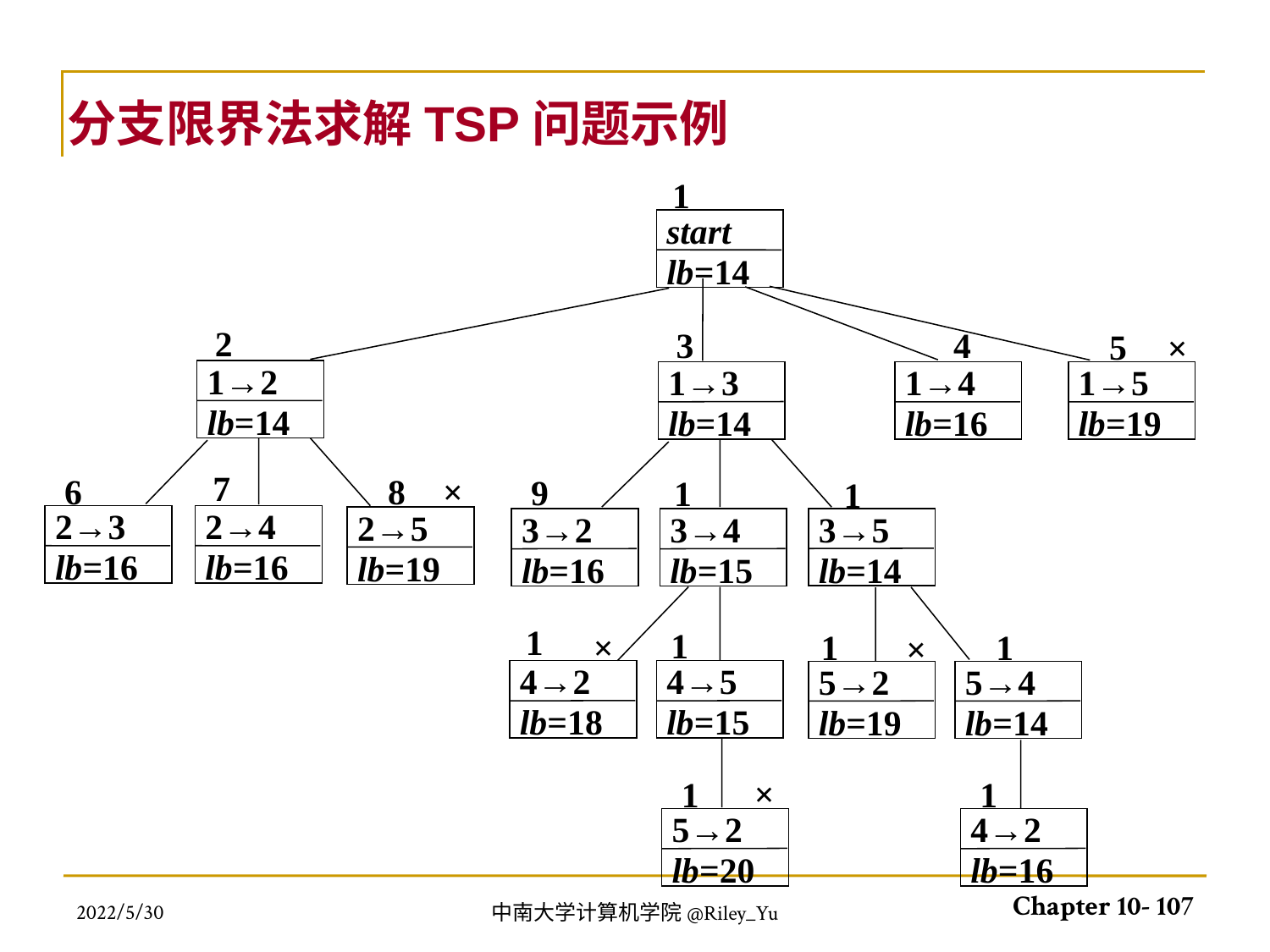

分支限界法求解TSP问题示例
1
start
lb=14

2
3
4
5
×
1→2
lb=14
1→3
lb=14
1→4
lb=16
1→5
lb=19

7
6
8
×
9
1
1
2→3
lb=16
2→4
lb=16
2→5
lb=19
3→2
lb=16
3→4
lb=15
3→5
lb=14

1
1
×
1
1
×
4→2
lb=18
4→5
lb=15
5→2
lb=19
5→4
lb=14

×
1
1
5→2
lb=20

4→2
lb=16

2022/5/30
Chapter 10- 107
中南大学计算机学院@Riley_Yu